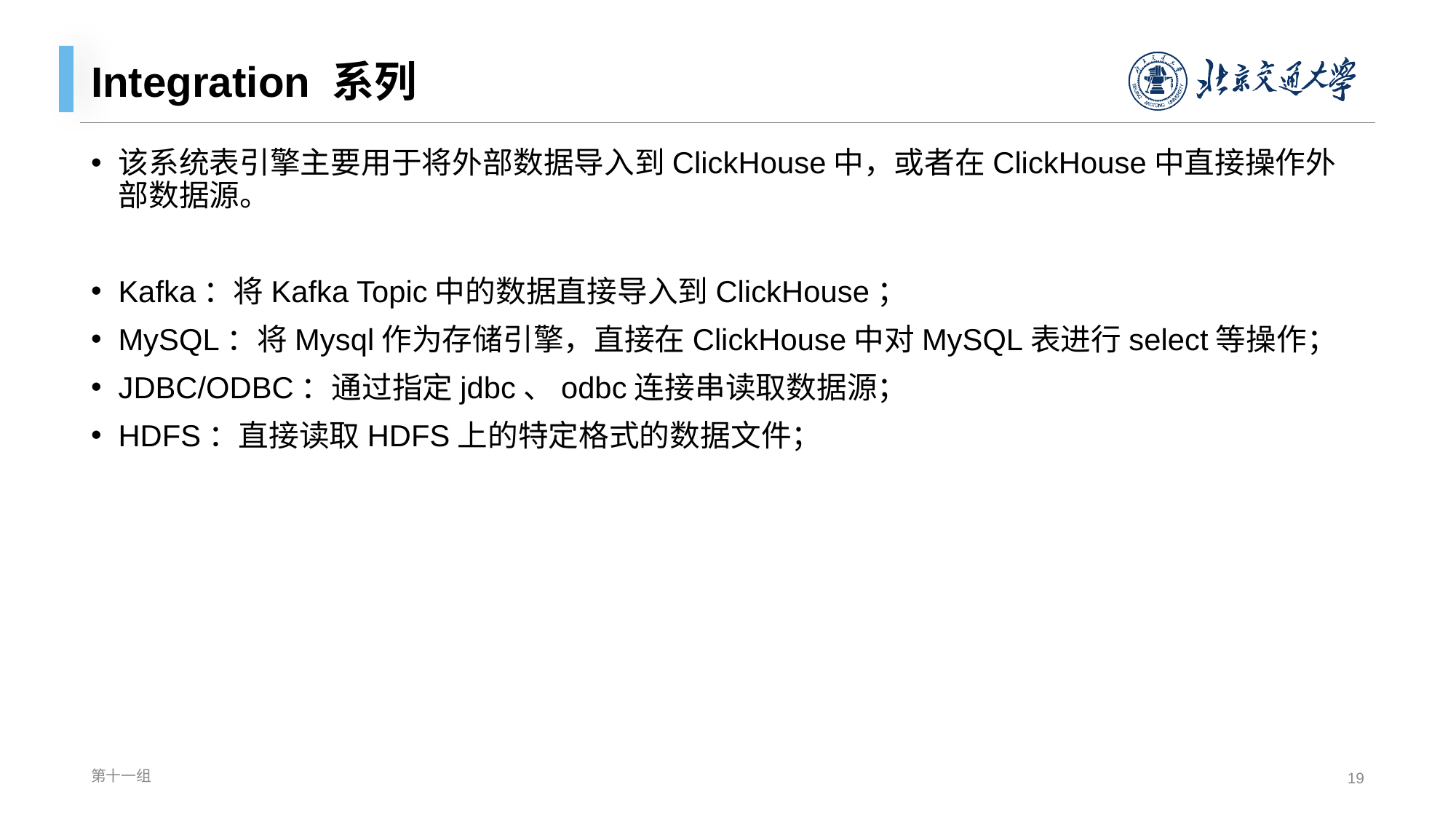

# Integration 系列
该系统表引擎主要用于将外部数据导入到ClickHouse中，或者在ClickHouse中直接操作外部数据源。

Kafka：将Kafka Topic中的数据直接导入到ClickHouse；
MySQL：将Mysql作为存储引擎，直接在ClickHouse中对MySQL表进行select等操作；
JDBC/ODBC：通过指定jdbc、odbc连接串读取数据源；
HDFS：直接读取HDFS上的特定格式的数据文件；

第十一组
19